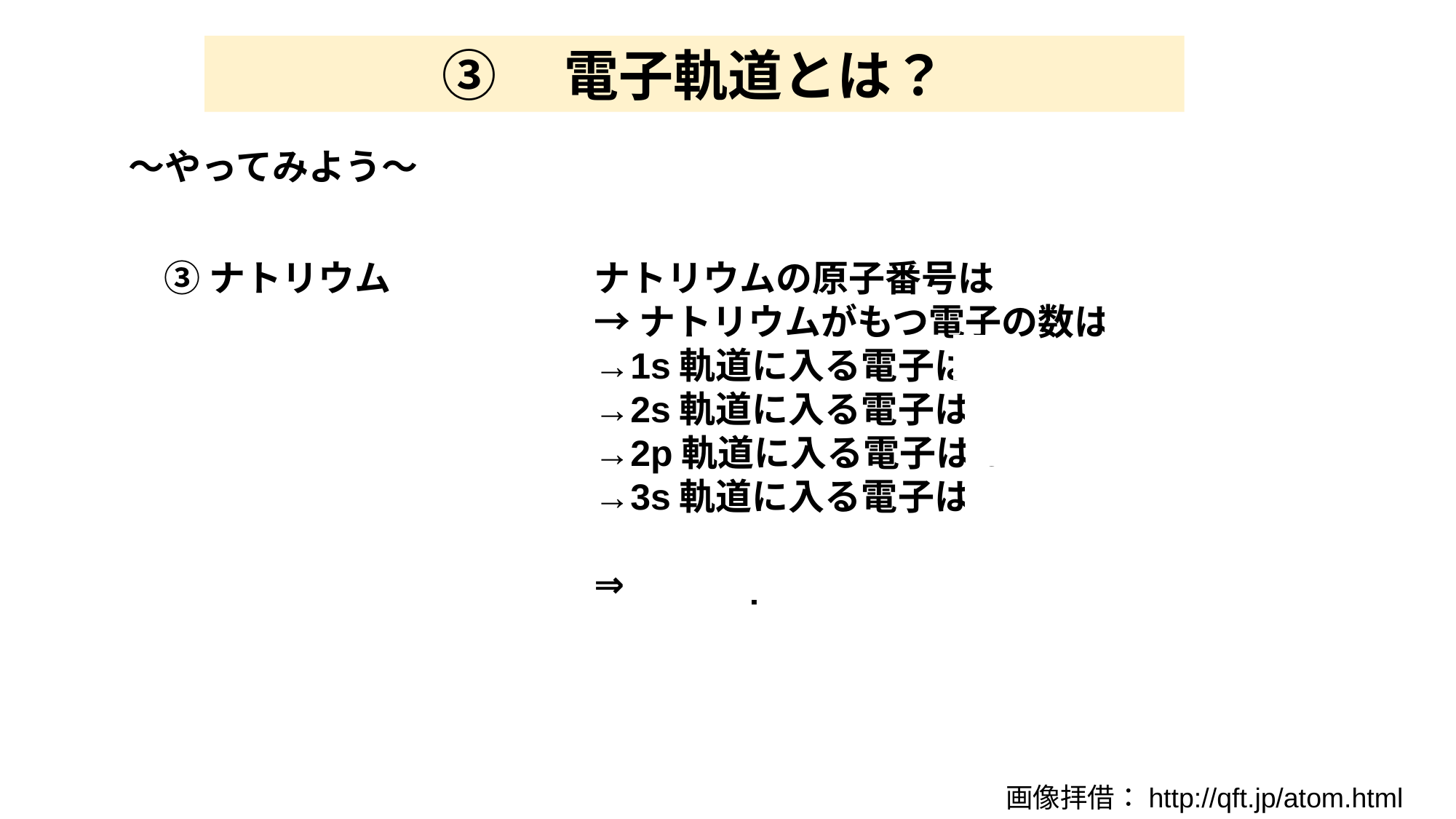

③　電子軌道とは？
～やってみよう～
③ナトリウム
ナトリウムの原子番号は11
→ナトリウムがもつ電子の数は11
→1s軌道に入る電子は2
→2s軌道に入る電子は2
→2p軌道に入る電子は6
→3s軌道に入る電子は1

⇒1s22s22p63s1

画像拝借：http://qft.jp/atom.html